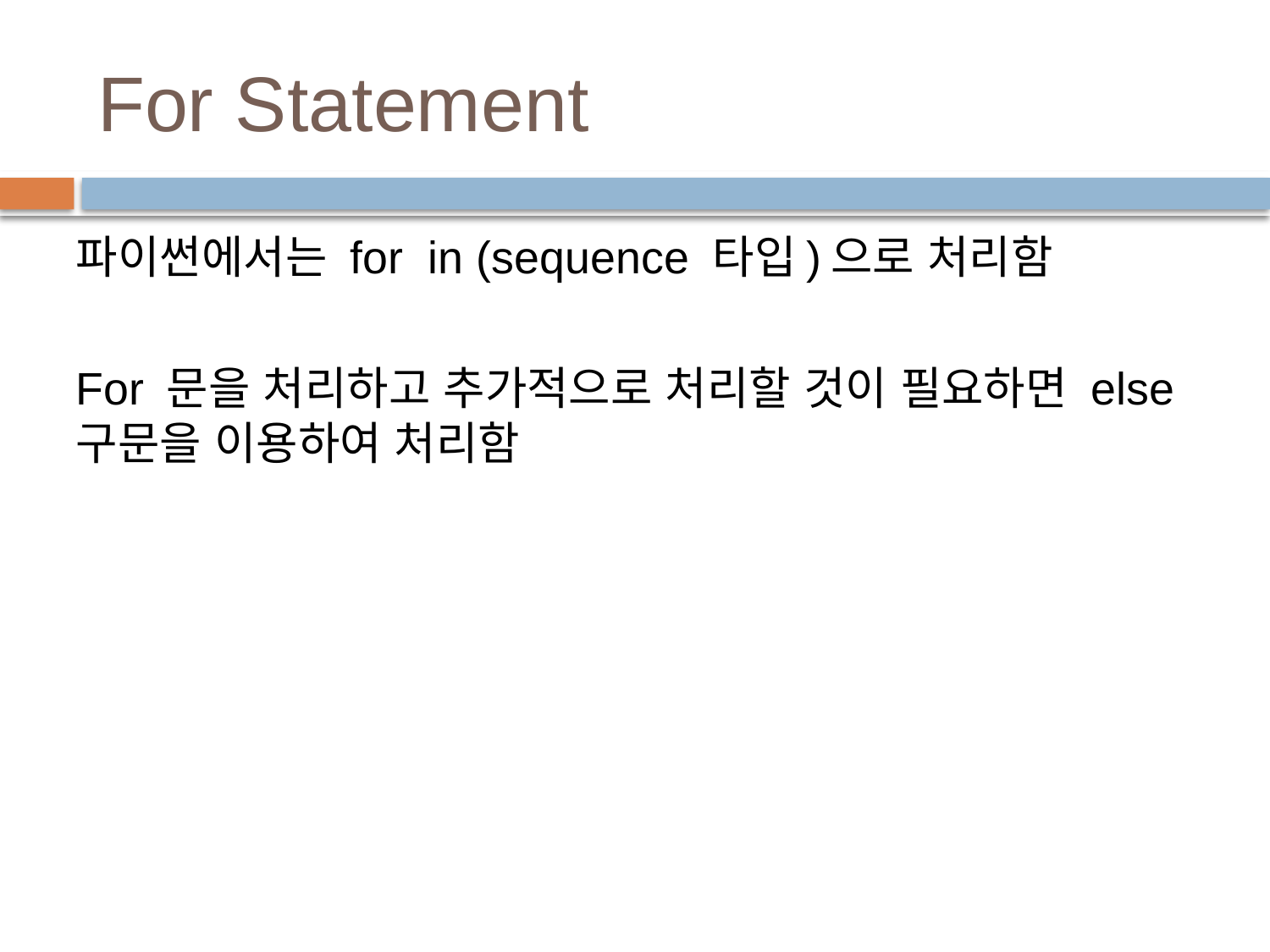

# For Statement
파이썬에서는 for  in (sequence 타입)으로 처리함

For 문을 처리하고 추가적으로 처리할 것이 필요하면 else 구문을 이용하여 처리함